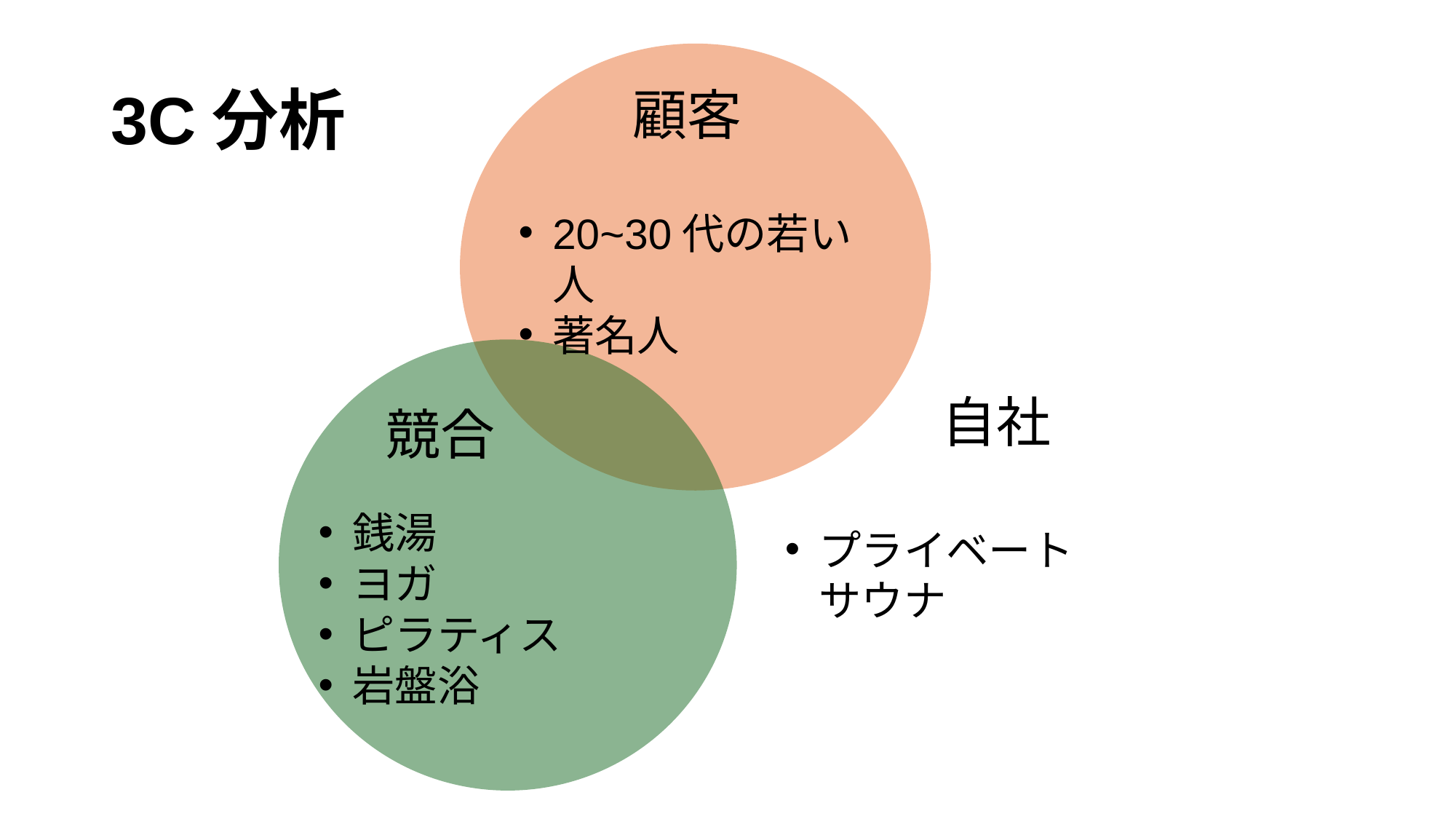

# 3C分析

顧客
20~30代の若い人
著名人

自社
競合
銭湯
ヨガ
ピラティス
岩盤浴

プライベートサウナ